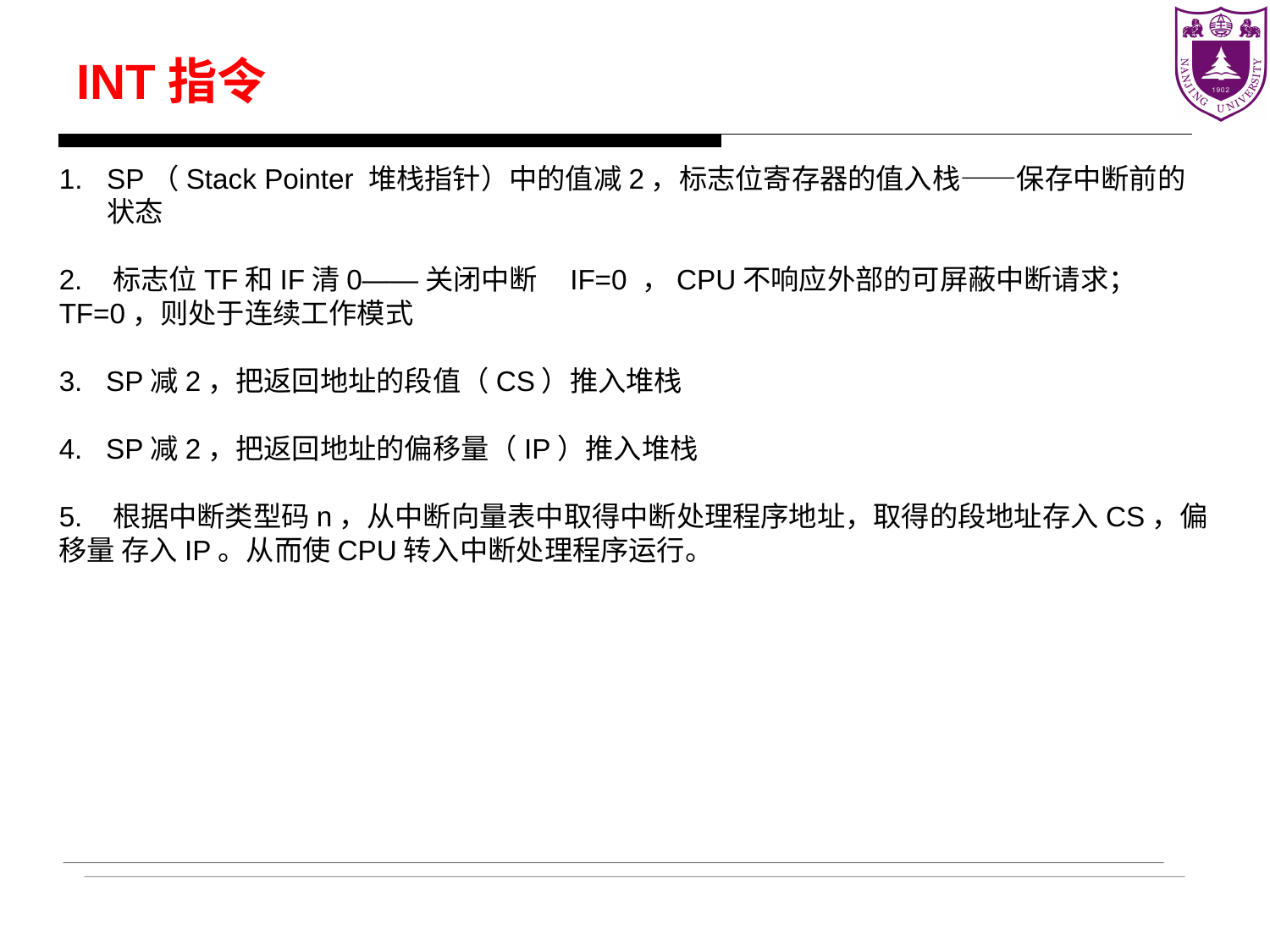

INT指令
SP（Stack Pointer 堆栈指针）中的值减2，标志位寄存器的值入栈——保存中断前的状态

2.   标志位TF和IF清0——关闭中断    IF=0 ，CPU不响应外部的可屏蔽中断请求；TF=0，则处于连续工作模式

3.   SP减2，把返回地址的段值（CS）推入堆栈

4.   SP减2，把返回地址的偏移量（IP）推入堆栈

5.   根据中断类型码n，从中断向量表中取得中断处理程序地址，取得的段地址存入CS，偏移量 存入IP。从而使CPU转入中断处理程序运行。

7